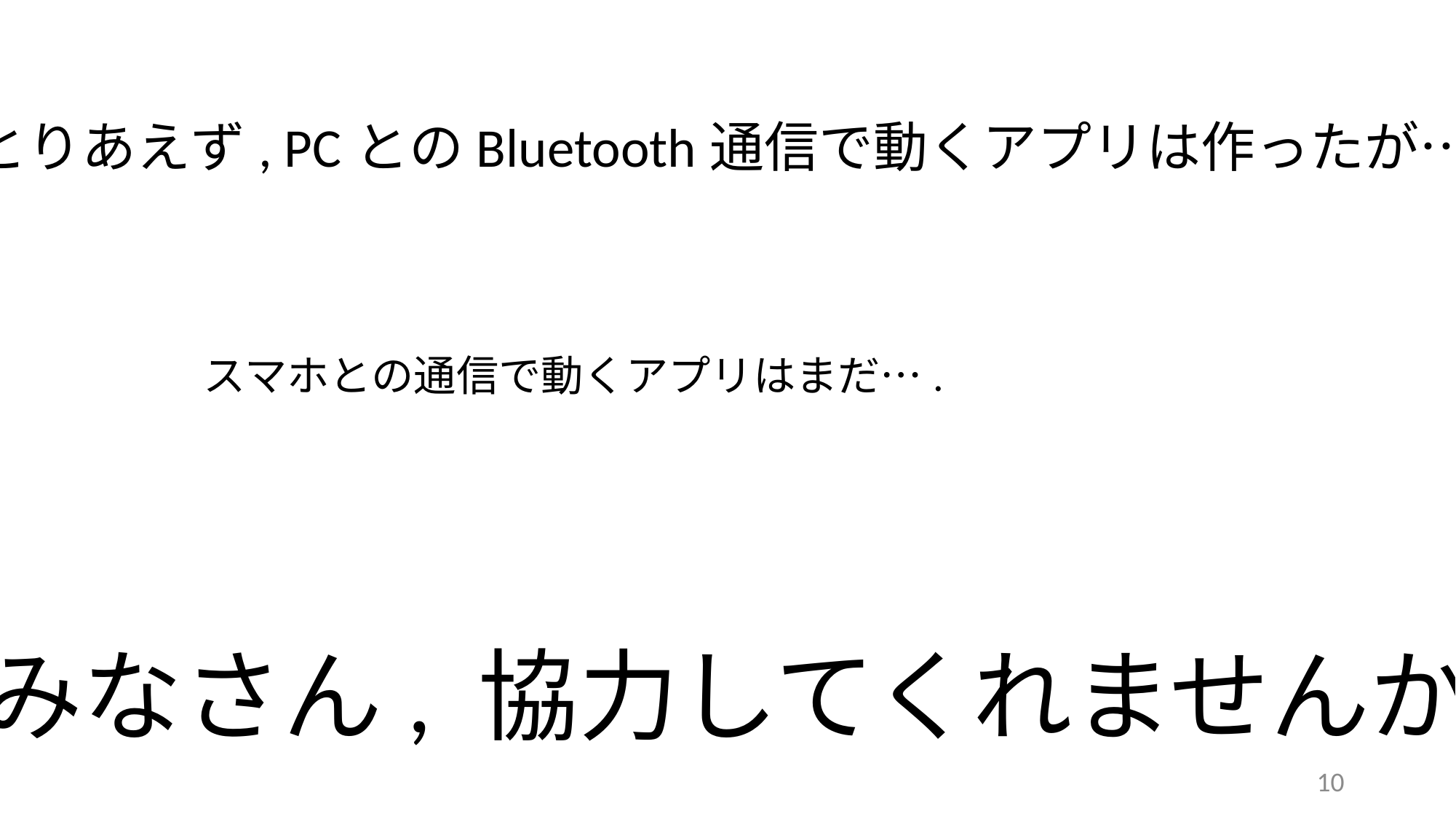

とりあえず, PCとのBluetooth通信で動くアプリは作ったが…
スマホとの通信で動くアプリはまだ….
みなさん, 協力してくれませんか
10